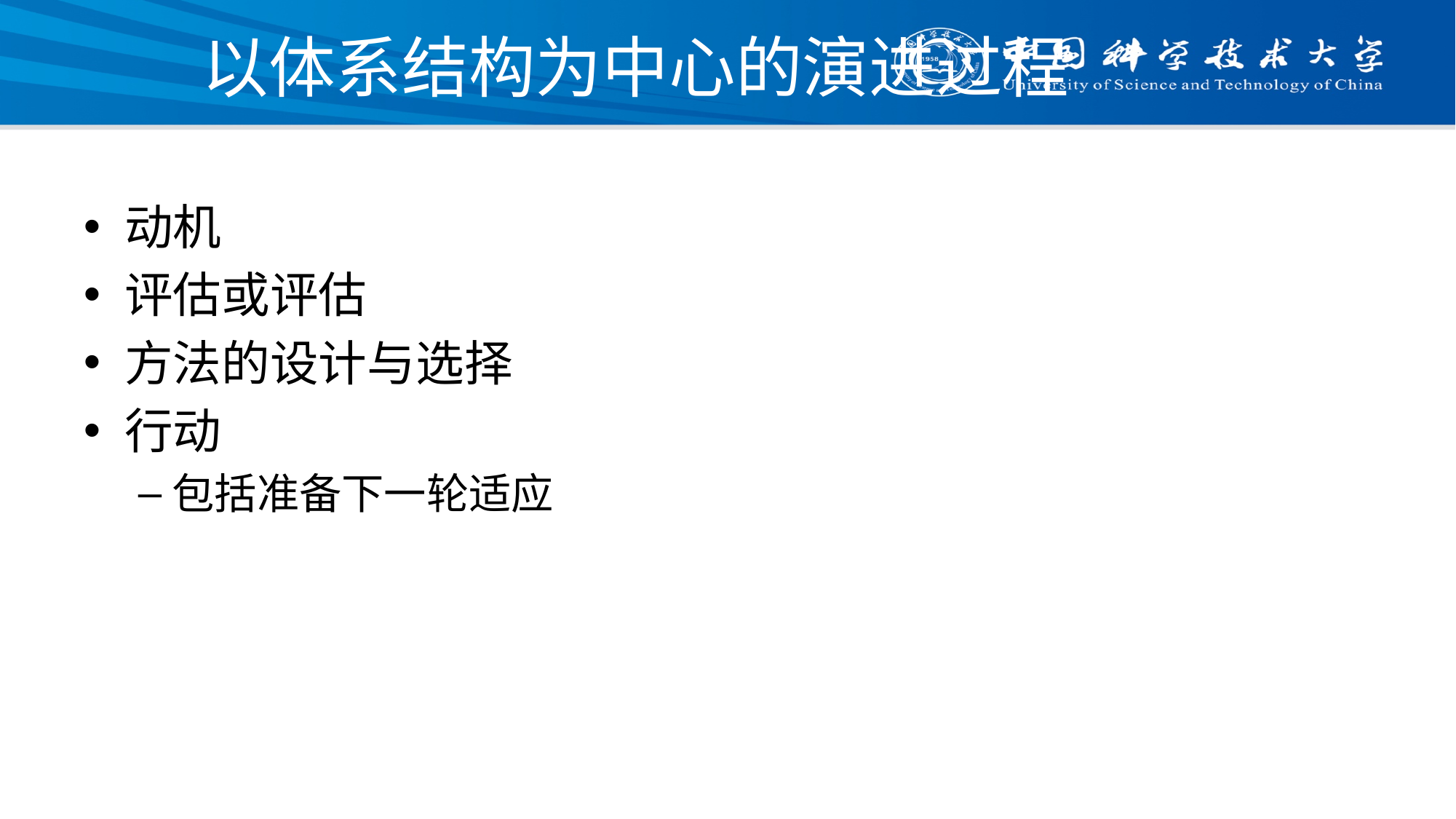

# 以体系结构为中心的演进过程
动机
评估或评估
方法的设计与选择
行动
包括准备下一轮适应